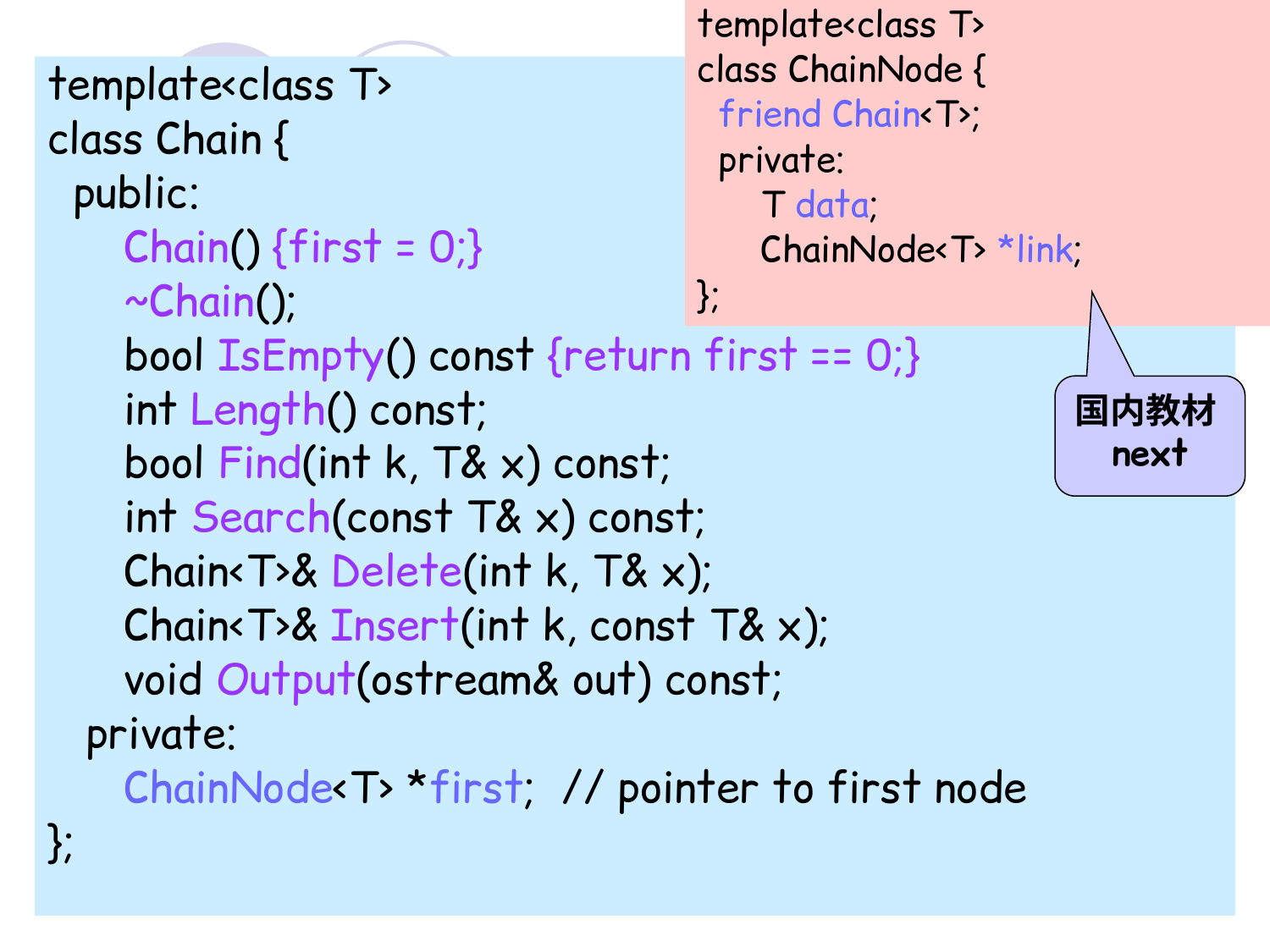

template<class T>
class ChainNode {
  friend Chain<T>;
  private:
      T data;
      ChainNode<T> *link;
};
# 1. 类ChainNode & Chain
template<class T>
class Chain {
  public:
      Chain() {first = 0;}
      ~Chain();
      bool IsEmpty() const {return first == 0;}
      int Length() const;
      bool Find(int k, T& x) const;
      int Search(const T& x) const;
      Chain<T>& Delete(int k, T& x);
      Chain<T>& Insert(int k, const T& x);
      void Output(ostream& out) const;
   private:
      ChainNode<T> *first;  // pointer to first node
};
国内教材next

24